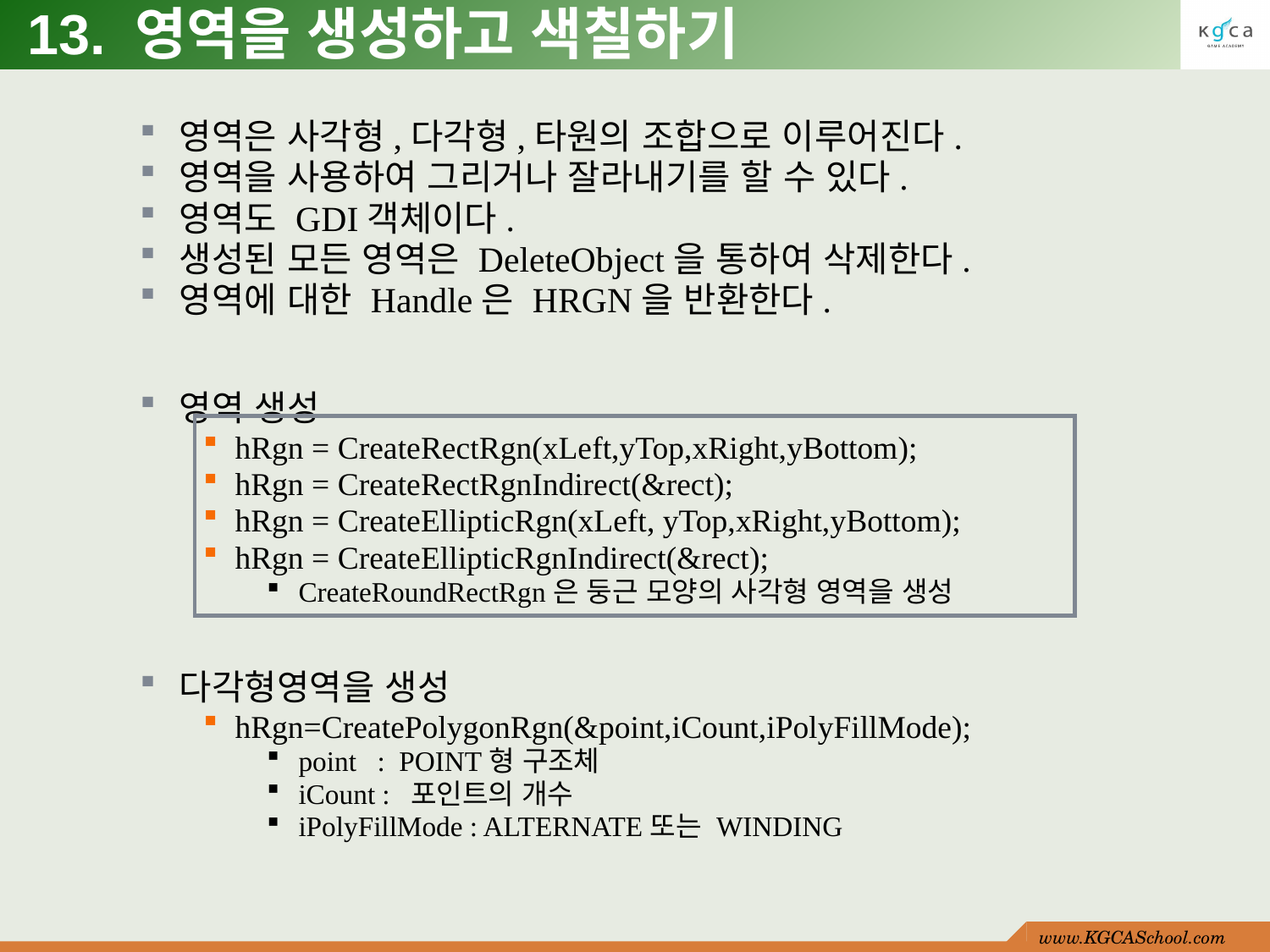

# 13. 영역을 생성하고 색칠하기
영역은 사각형,다각형,타원의 조합으로 이루어진다.
영역을 사용하여 그리거나 잘라내기를 할 수 있다.
영역도 GDI객체이다.
생성된 모든 영역은 DeleteObject을 통하여 삭제한다.
영역에 대한 Handle은 HRGN을 반환한다.

영역 생성
hRgn = CreateRectRgn(xLeft,yTop,xRight,yBottom);
hRgn = CreateRectRgnIndirect(&rect);
hRgn = CreateEllipticRgn(xLeft, yTop,xRight,yBottom);
hRgn = CreateEllipticRgnIndirect(&rect);
CreateRoundRectRgn은 둥근 모양의 사각형 영역을 생성

다각형영역을 생성
hRgn=CreatePolygonRgn(&point,iCount,iPolyFillMode);
point   :  POINT형 구조체
iCount :  포인트의 개수
iPolyFillMode : ALTERNATE또는 WINDING